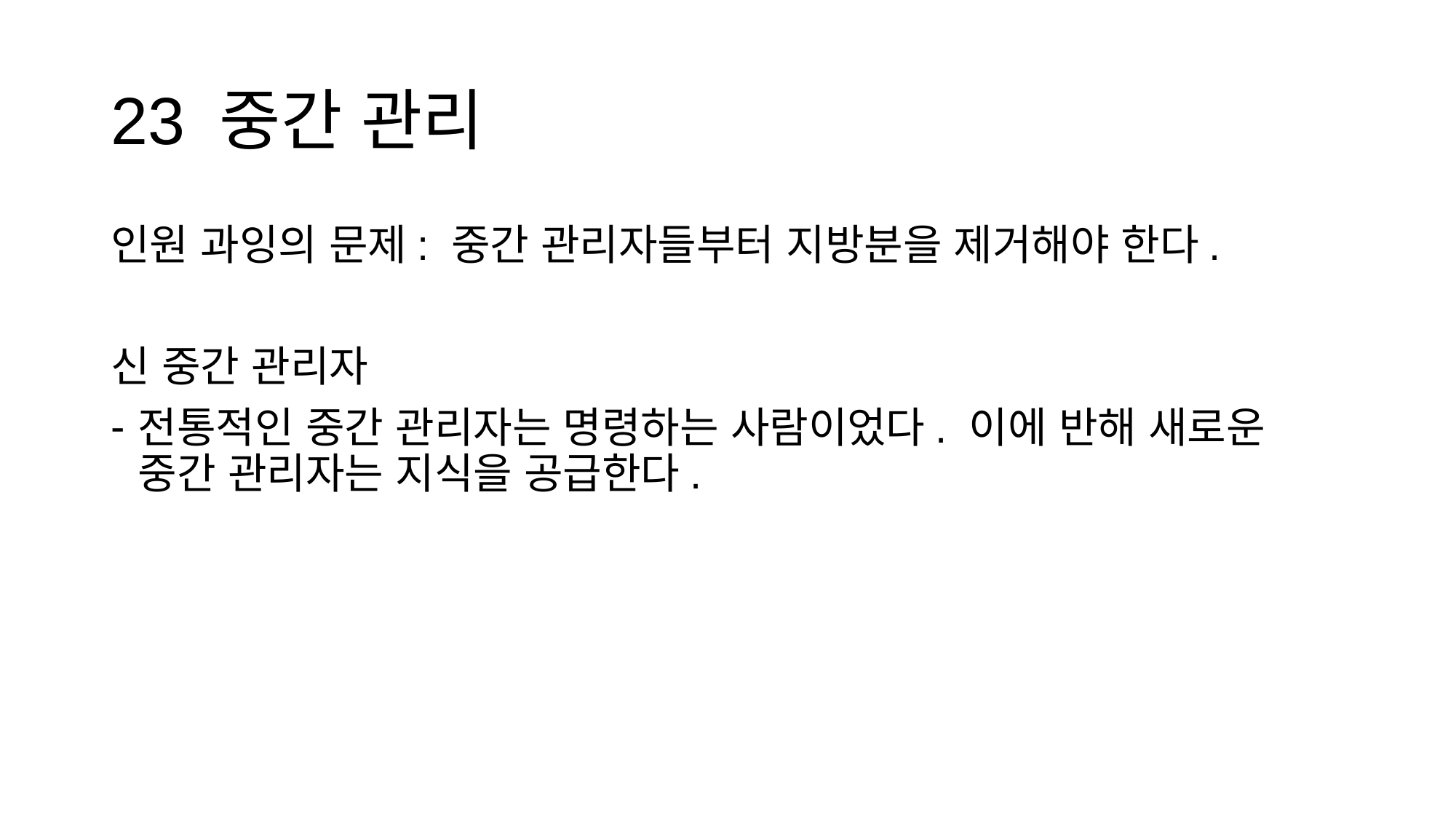

# 23 중간 관리
인원 과잉의 문제: 중간 관리자들부터 지방분을 제거해야 한다.

신 중간 관리자
전통적인 중간 관리자는 명령하는 사람이었다. 이에 반해 새로운 중간 관리자는 지식을 공급한다.